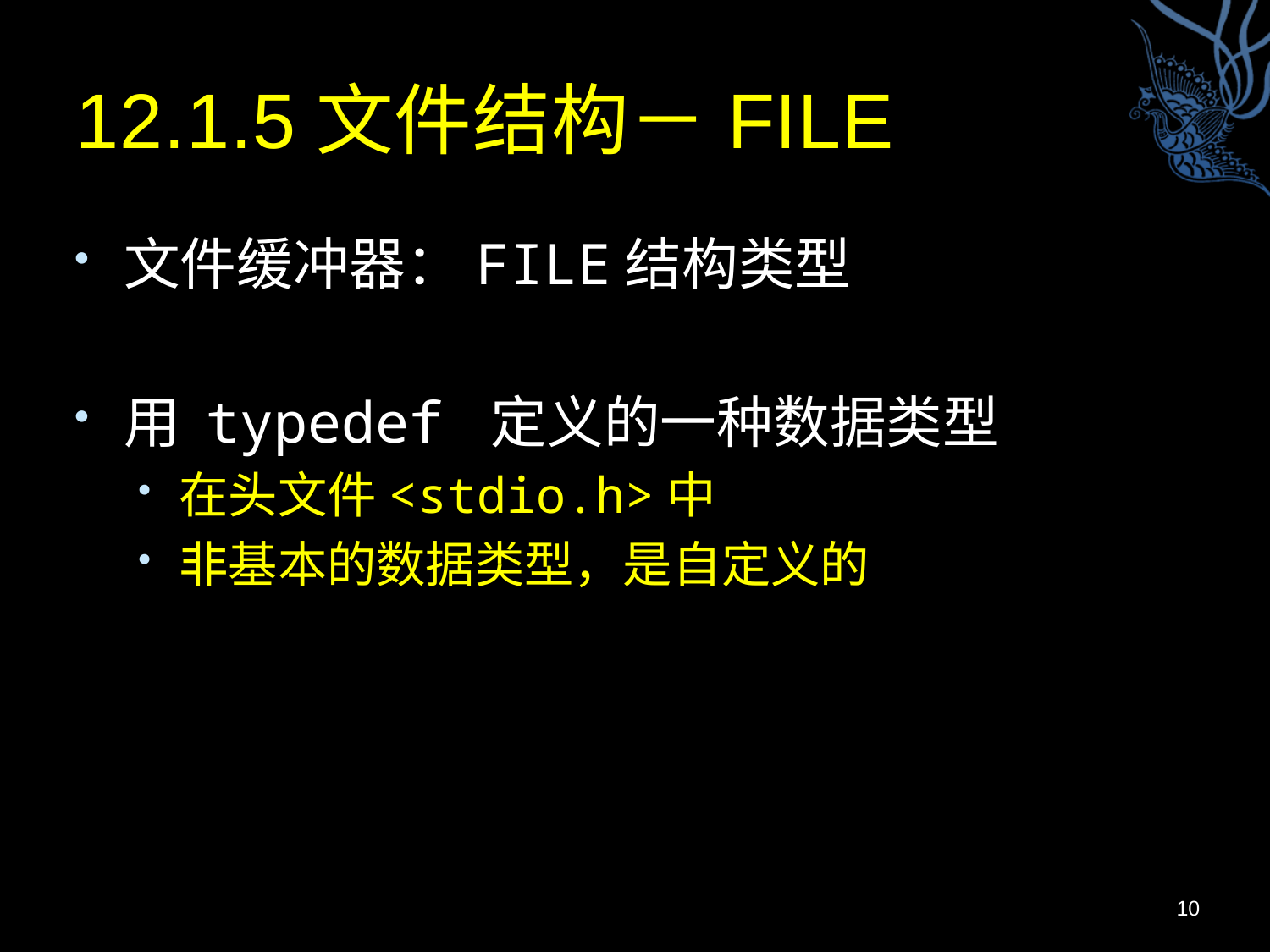

# 12.1.5文件结构－FILE
文件缓冲器：FILE结构类型

用 typedef 定义的一种数据类型
在头文件<stdio.h>中
非基本的数据类型，是自定义的
10